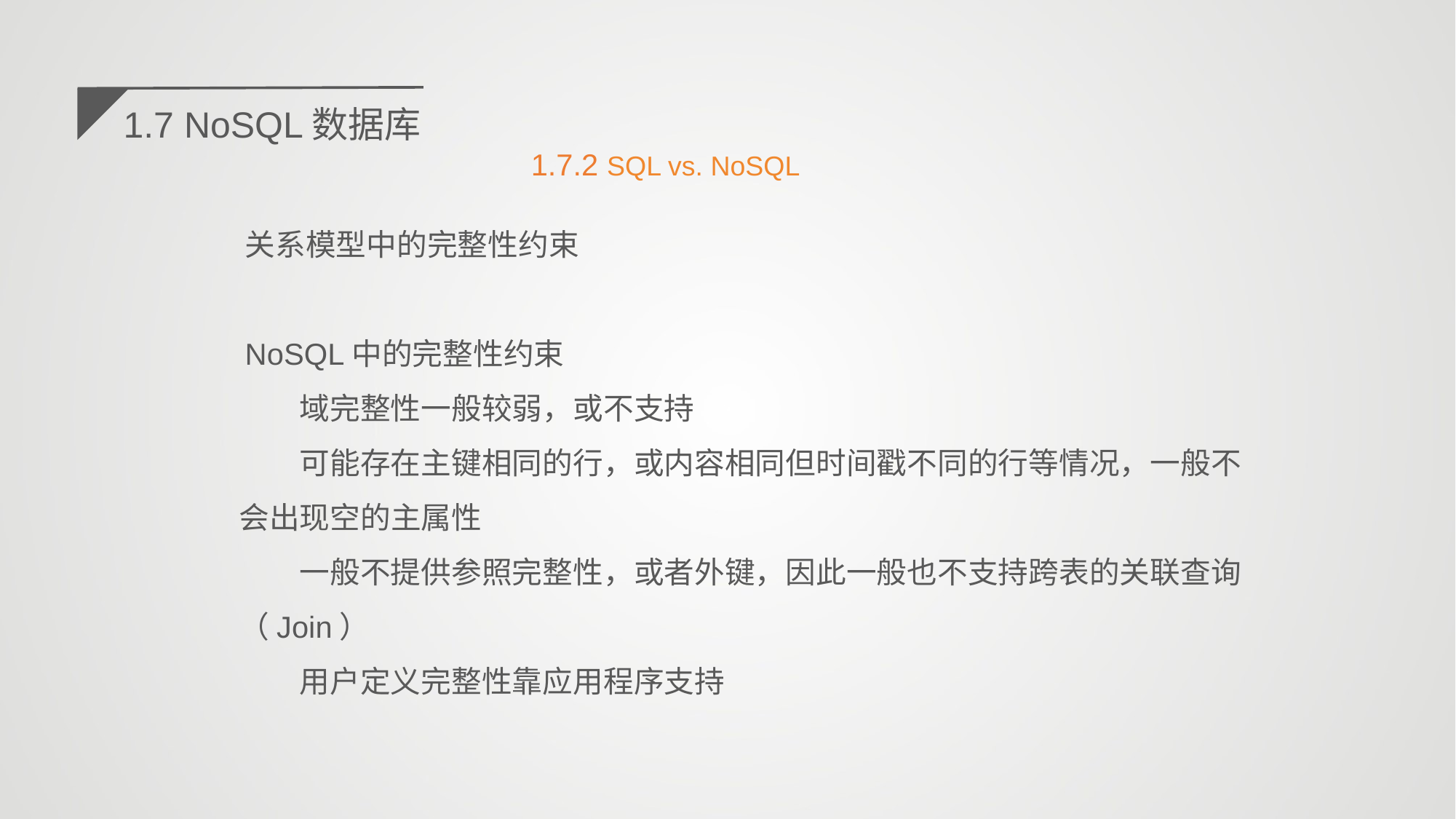

1.7 NoSQL数据库
1.7.2 SQL vs. NoSQL
关系模型中的完整性约束

NoSQL中的完整性约束
域完整性一般较弱，或不支持
可能存在主键相同的行，或内容相同但时间戳不同的行等情况，一般不会出现空的主属性
一般不提供参照完整性，或者外键，因此一般也不支持跨表的关联查询（Join）
用户定义完整性靠应用程序支持